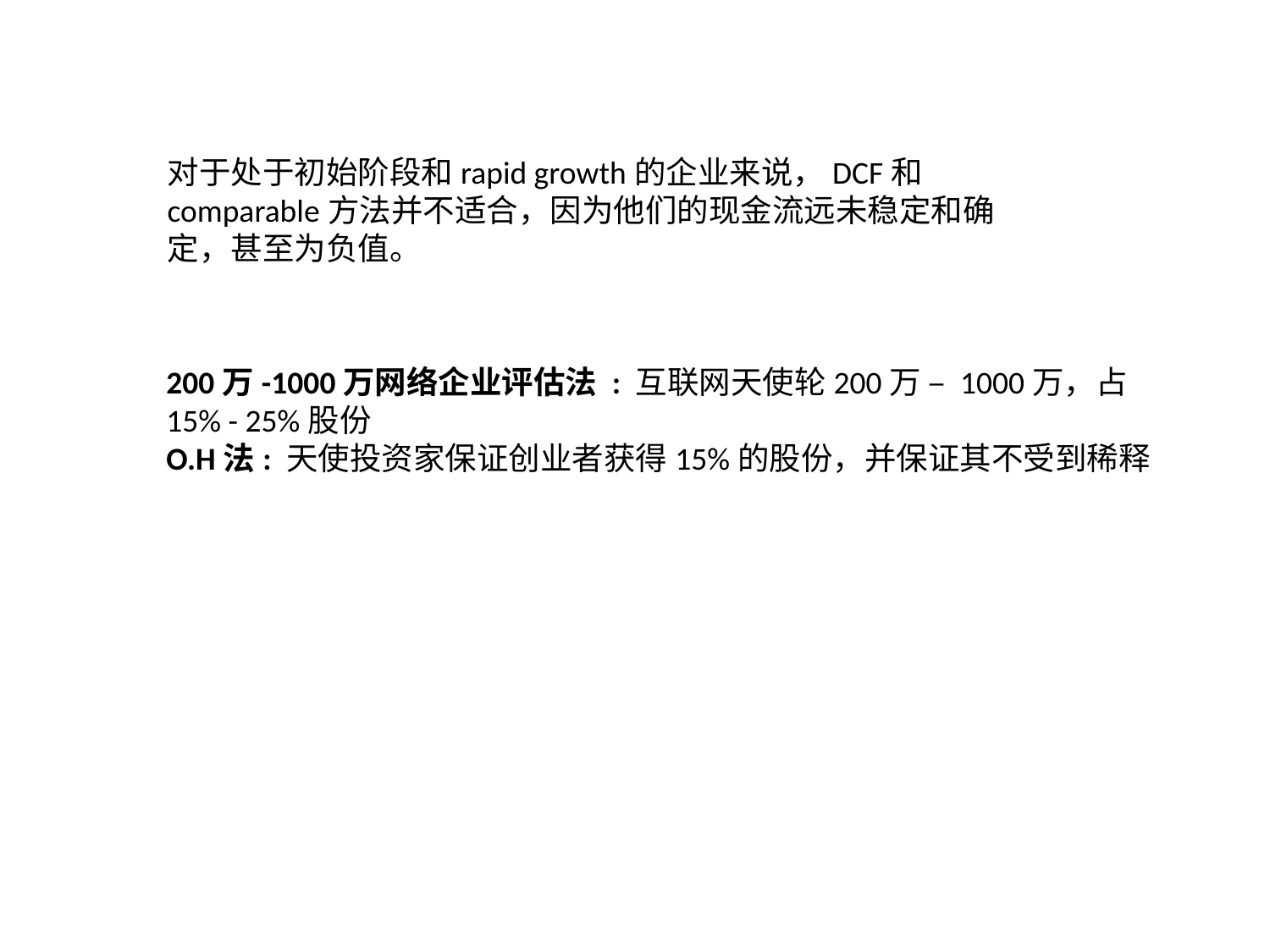

对于处于初始阶段和rapid growth的企业来说，DCF和comparable方法并不适合，因为他们的现金流远未稳定和确定，甚至为负值。
200万-1000万网络企业评估法 : 互联网天使轮200万 – 1000万，占15% - 25%股份
O.H法: 天使投资家保证创业者获得15%的股份，并保证其不受到稀释